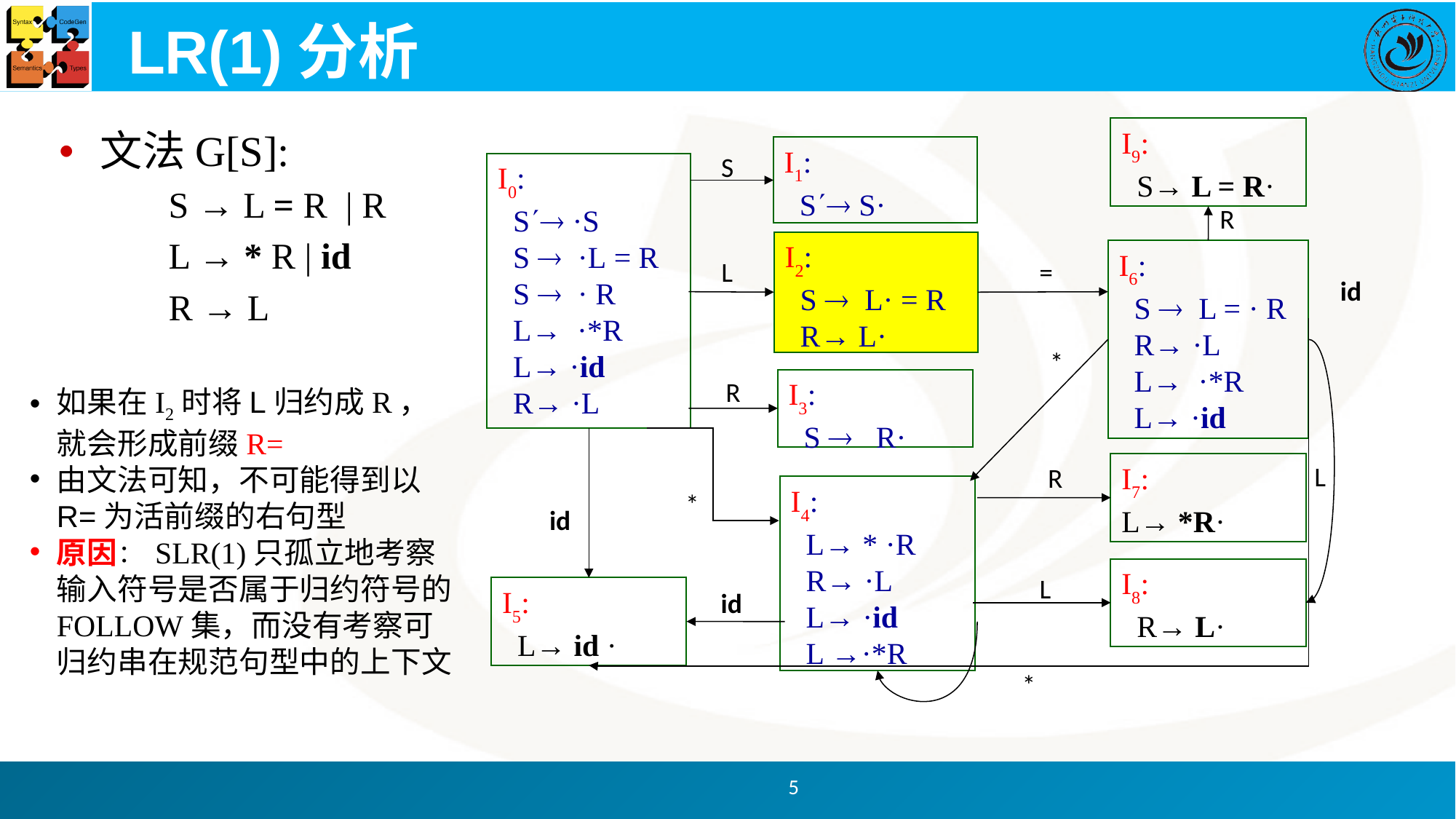

# LR(1)分析
文法G[S]:
	S → L = R  | R
	L → * R | id
	R → L
I9:
  S→ L = R·
I1:
  S′→ S·
S
I0:
  S′→ ·S
  S →  ·L = R
  S →  · R
  L→  ·*R
  L→ ·id
  R→ ·L
R
I2:
  S →  L· = R
  R→ L·
I6:
  S →  L = · R
  R→ ·L
  L→  ·*R
  L→ ·id
L
=
id
*
R
I3:
  S →   R·
I7:
L→ *R·
L
R
I4:
  L→ * ·R
  R→ ·L
  L→ ·id
  L →·*R
*
id
I8:
  R→ L·
L
I5:
  L→ id ·
id
*
如果在I2时将L归约成R，就会形成前缀R=
由文法可知，不可能得到以R=为活前缀的右句型
原因：SLR(1)只孤立地考察输入符号是否属于归约符号的FOLLOW集，而没有考察可归约串在规范句型中的上下文
5